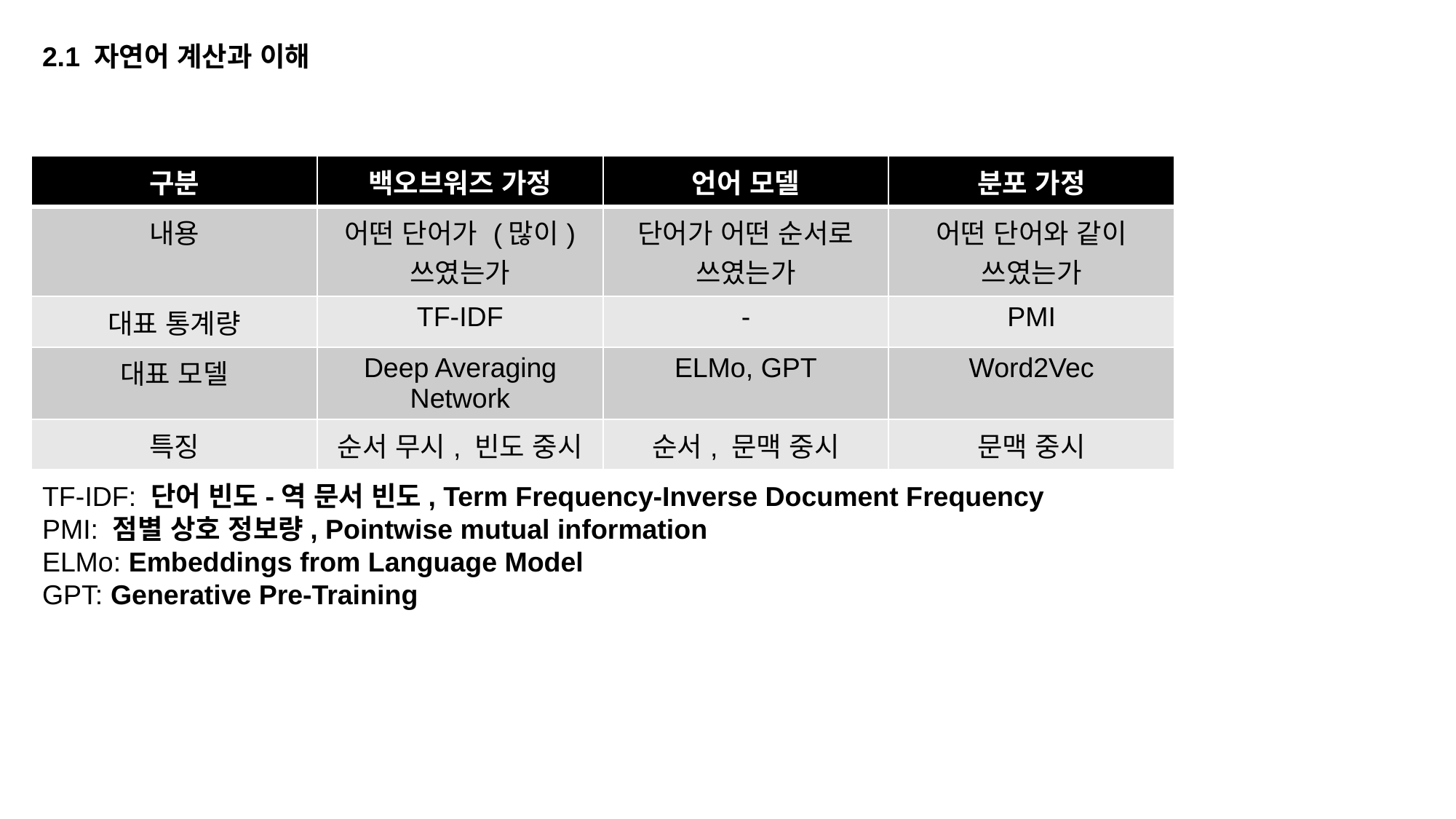

2.1 자연어 계산과 이해

| 구분 | 백오브워즈 가정 | 언어 모델 | 분포 가정 |
| --- | --- | --- | --- |
| 내용 | 어떤 단어가 (많이) 쓰였는가 | 단어가 어떤 순서로 쓰였는가 | 어떤 단어와 같이 쓰였는가 |
| 대표 통계량 | TF-IDF | - | PMI |
| 대표 모델 | Deep Averaging Network | ELMo, GPT | Word2Vec |
| 특징 | 순서 무시, 빈도 중시 | 순서, 문맥 중시 | 문맥 중시 |
TF-IDF: 단어 빈도-역 문서 빈도, Term Frequency-Inverse Document Frequency
PMI: 점별 상호 정보량, Pointwise mutual information
ELMo: Embeddings from Language Model
GPT: Generative Pre-Training